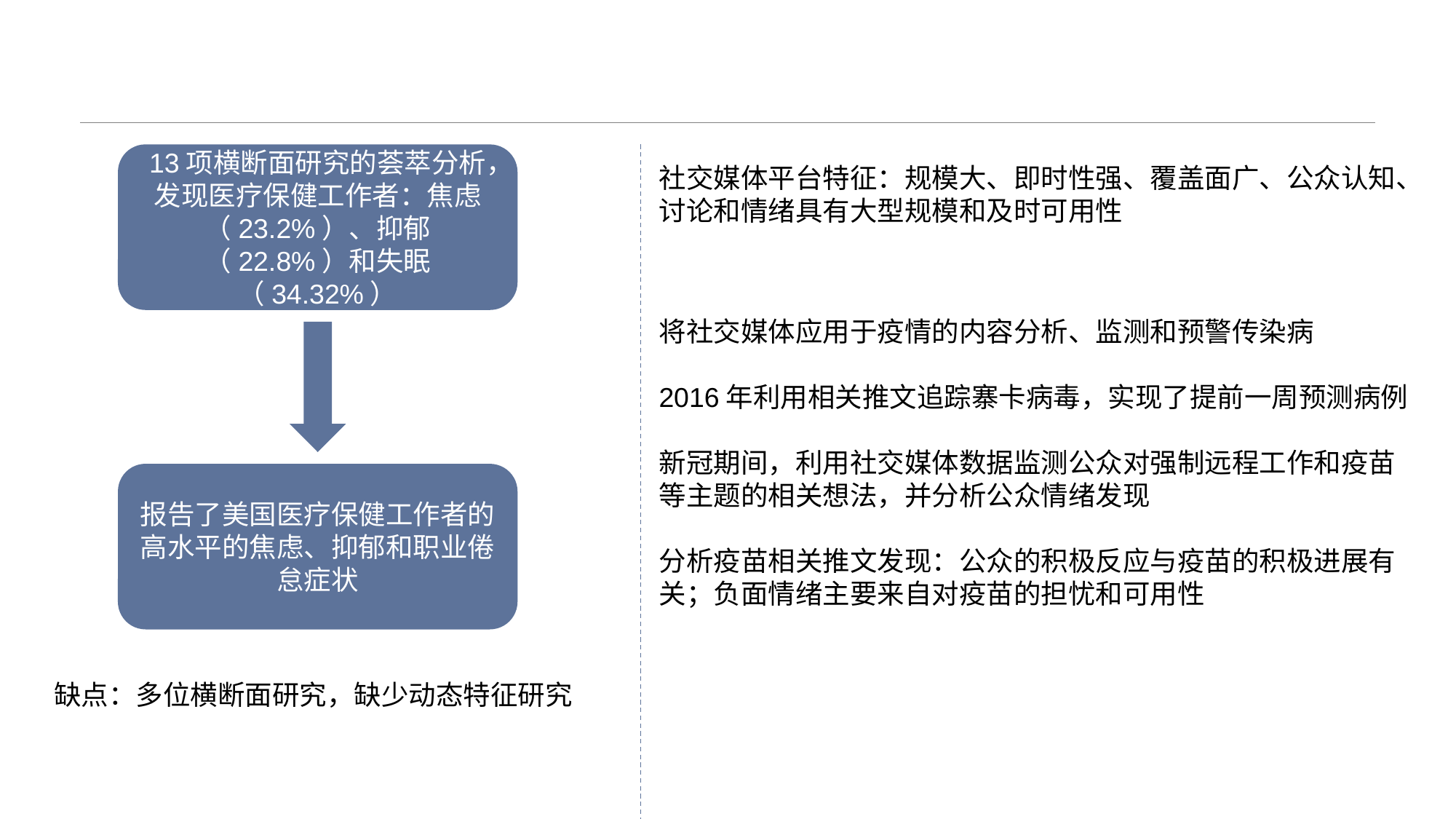

#
13项横断面研究的荟萃分析，发现医疗保健工作者：焦虑（23.2%）、抑郁（22.8%）和失眠（34.32%）
社交媒体平台特征：规模大、即时性强、覆盖面广、公众认知、讨论和情绪具有大型规模和及时可用性
将社交媒体应用于疫情的内容分析、监测和预警传染病

2016年利用相关推文追踪寨卡病毒，实现了提前一周预测病例

新冠期间，利用社交媒体数据监测公众对强制远程工作和疫苗等主题的相关想法，并分析公众情绪发现

分析疫苗相关推文发现：公众的积极反应与疫苗的积极进展有关；负面情绪主要来自对疫苗的担忧和可用性

报告了美国医疗保健工作者的高水平的焦虑、抑郁和职业倦怠症状
缺点：多位横断面研究，缺少动态特征研究